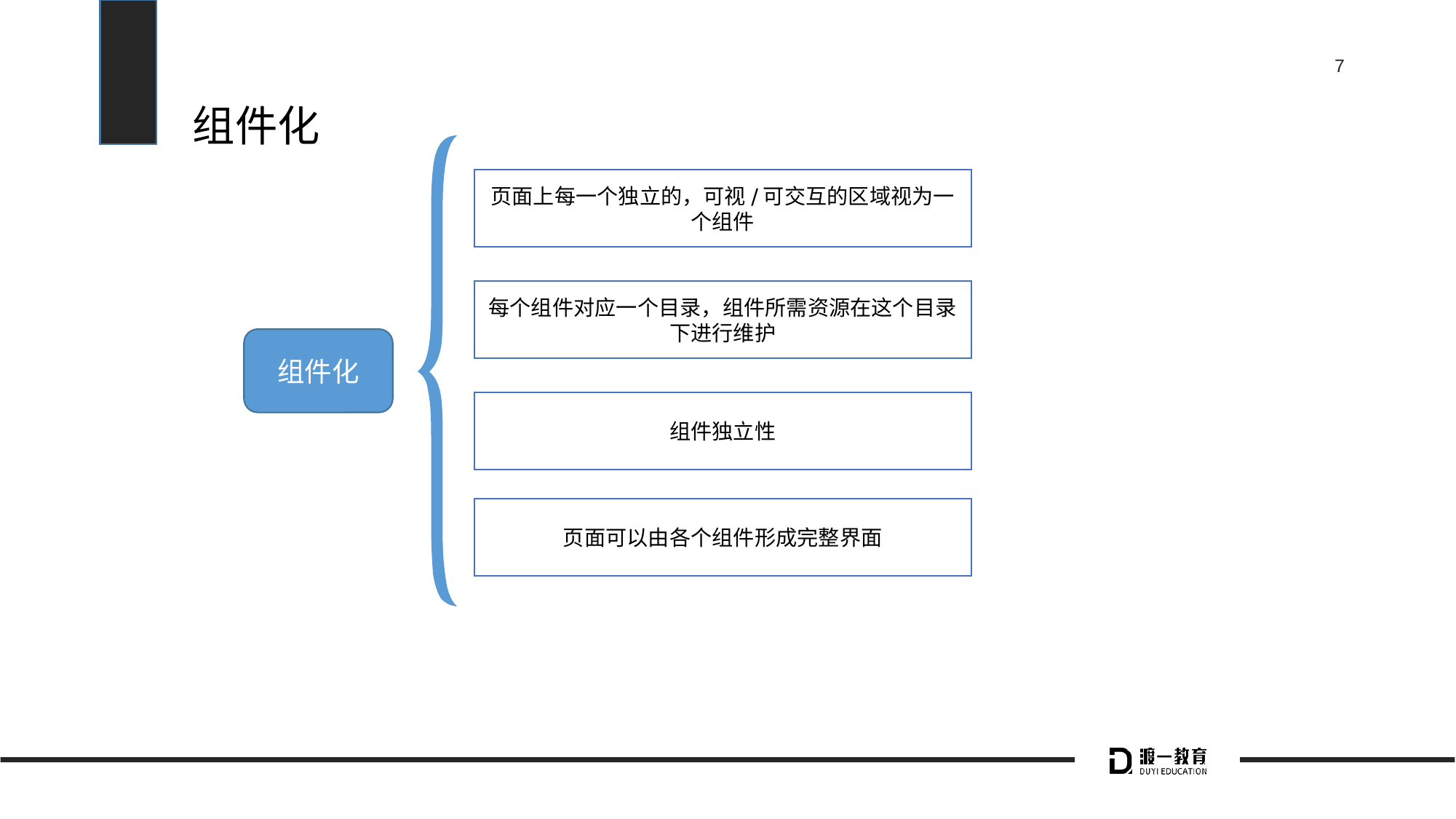

# 组件化

页面上每一个独立的，可视/可交互的区域视为一个组件

每个组件对应一个目录，组件所需资源在这个目录下进行维护
组件化
组件独立性
页面可以由各个组件形成完整界面